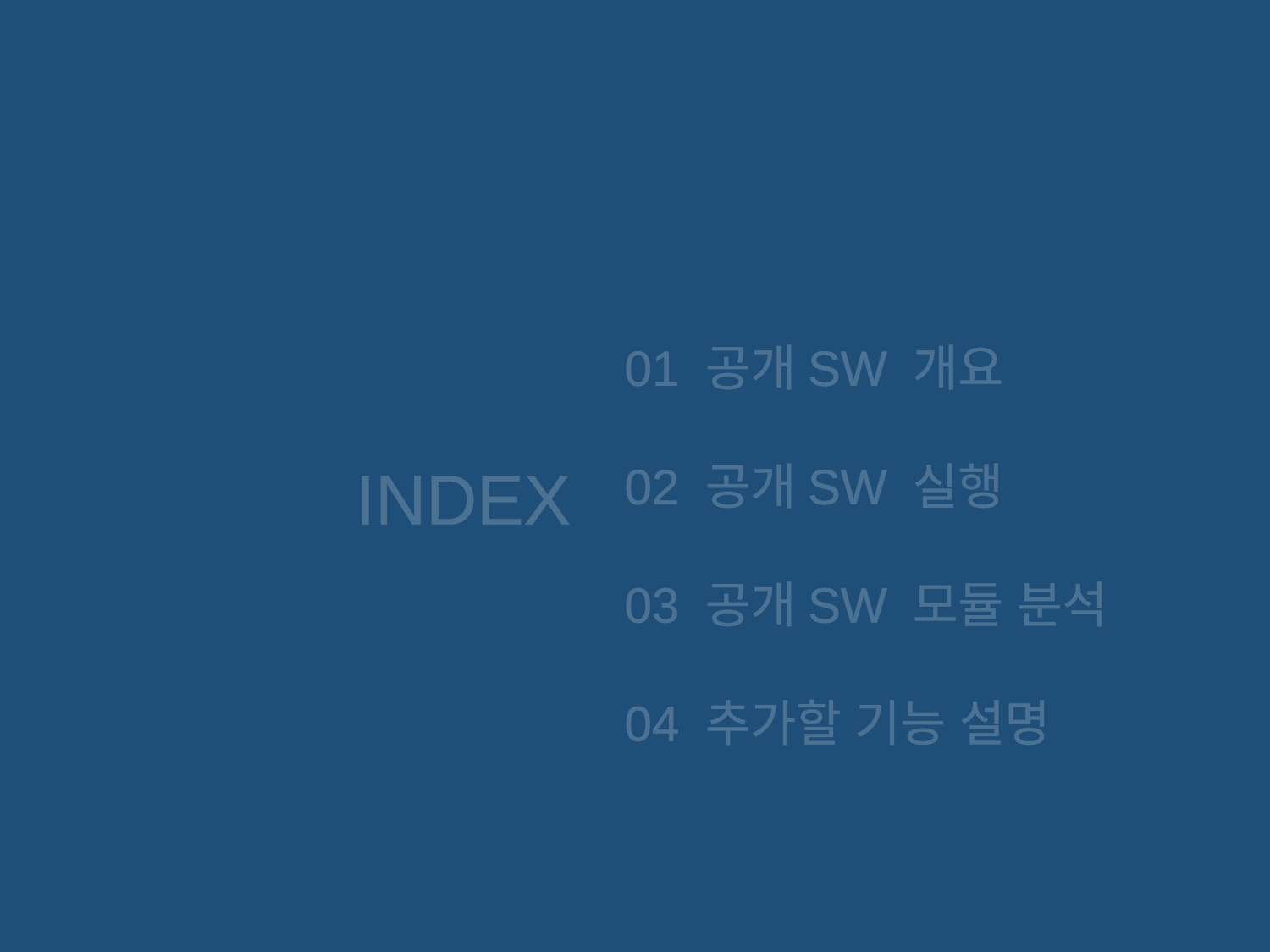

01 공개SW 개요

02 공개SW 실행

03 공개SW 모듈 분석

04 추가할 기능 설명
INDEX
공학도를 위한 경력설계